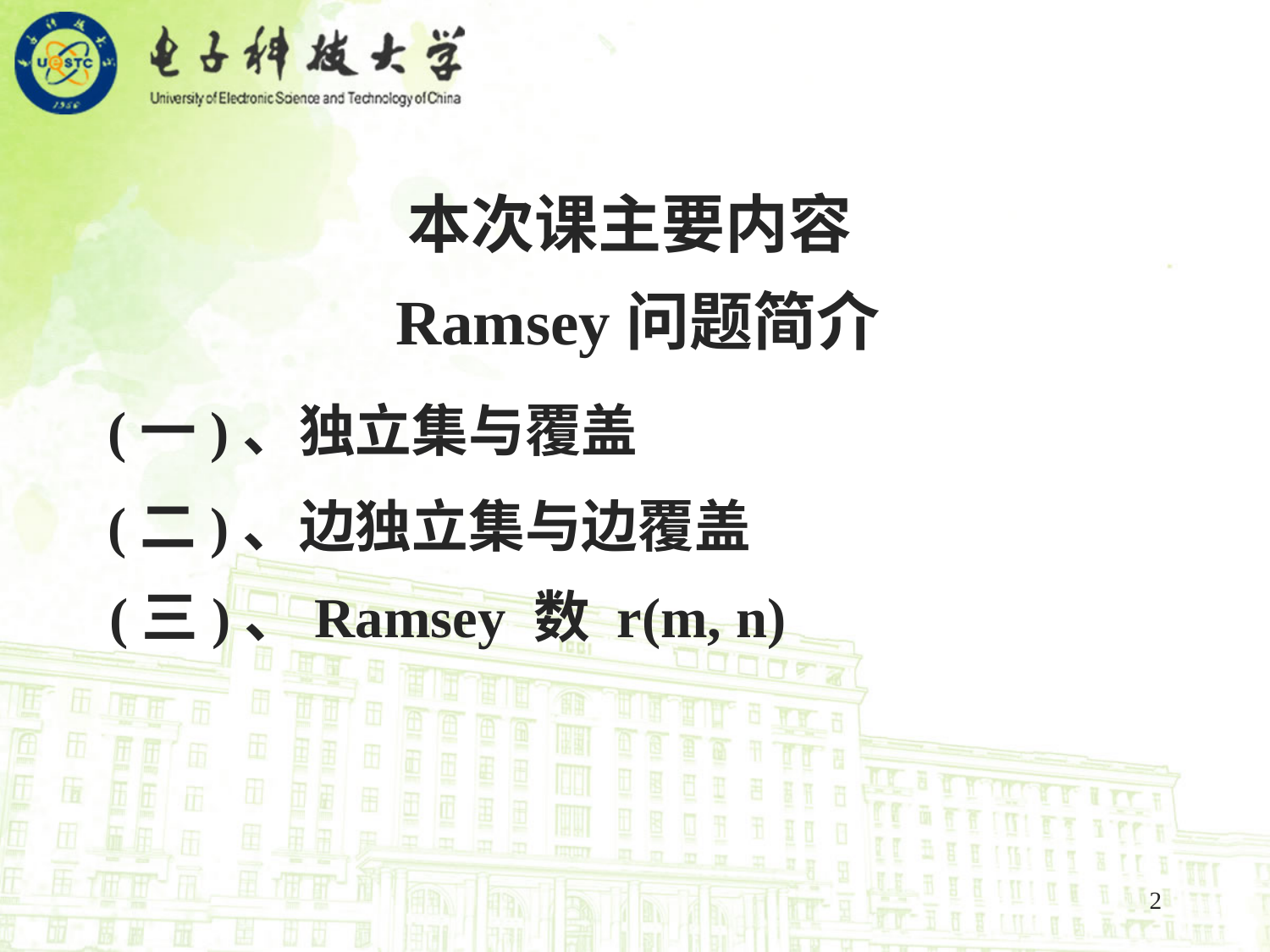

本次课主要内容
 Ramsey问题简介
(一)、独立集与覆盖
(二)、边独立集与边覆盖
(三)、Ramsey 数 r(m, n)
2